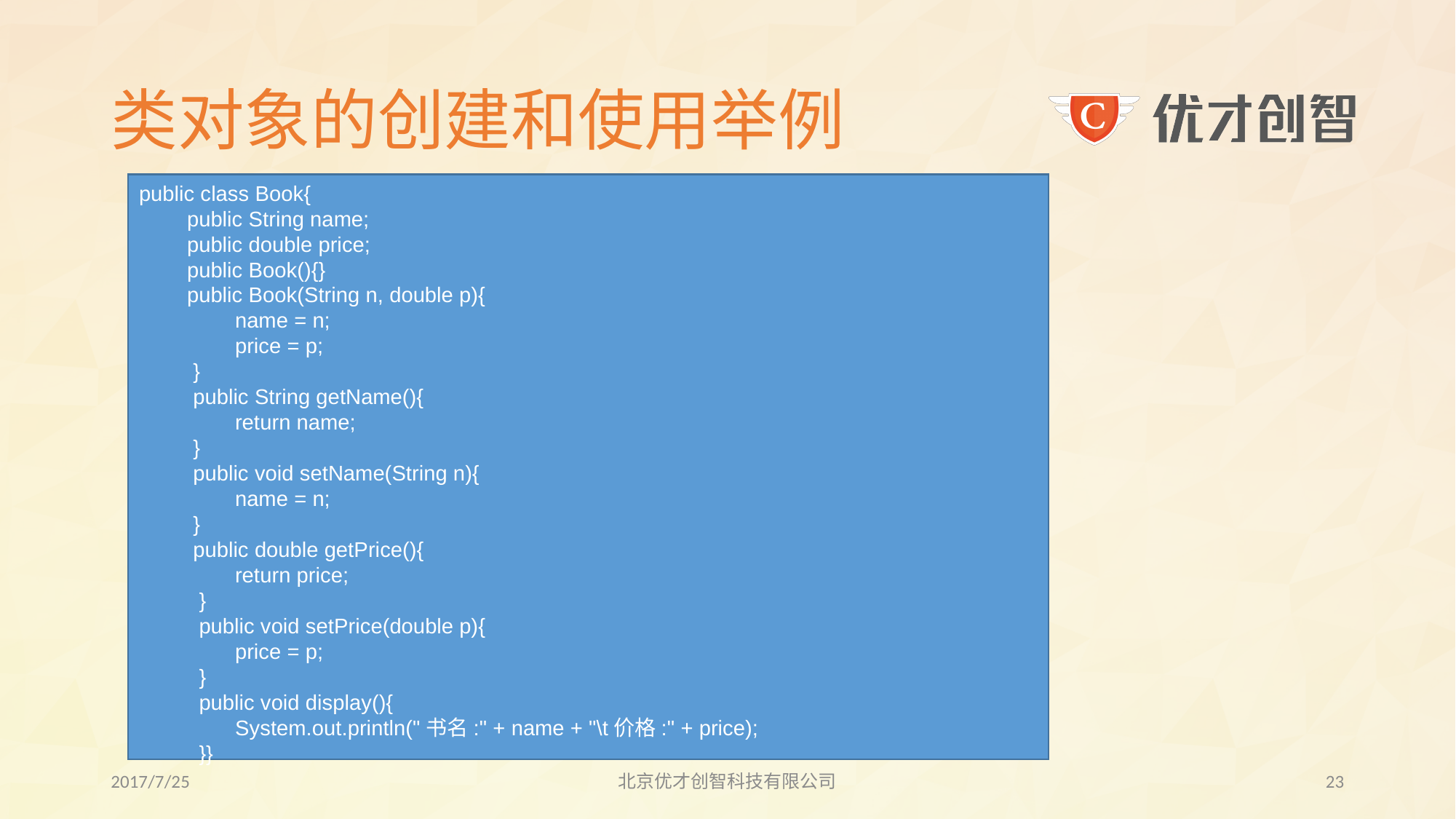

# 类对象的创建和使用举例
public class Book{
        public String name;
        public double price;
        public Book(){}
        public Book(String n, double p){
                name = n;
                price = p;
         }
         public String getName(){
                return name;
         }
         public void setName(String n){
                name = n;
         }
         public double getPrice(){
                return price;
          }
          public void setPrice(double p){
                price = p;
          }
          public void display(){
                System.out.println("书名:" + name + "\t价格:" + price);
          }}
2017/7/25
北京优才创智科技有限公司
23